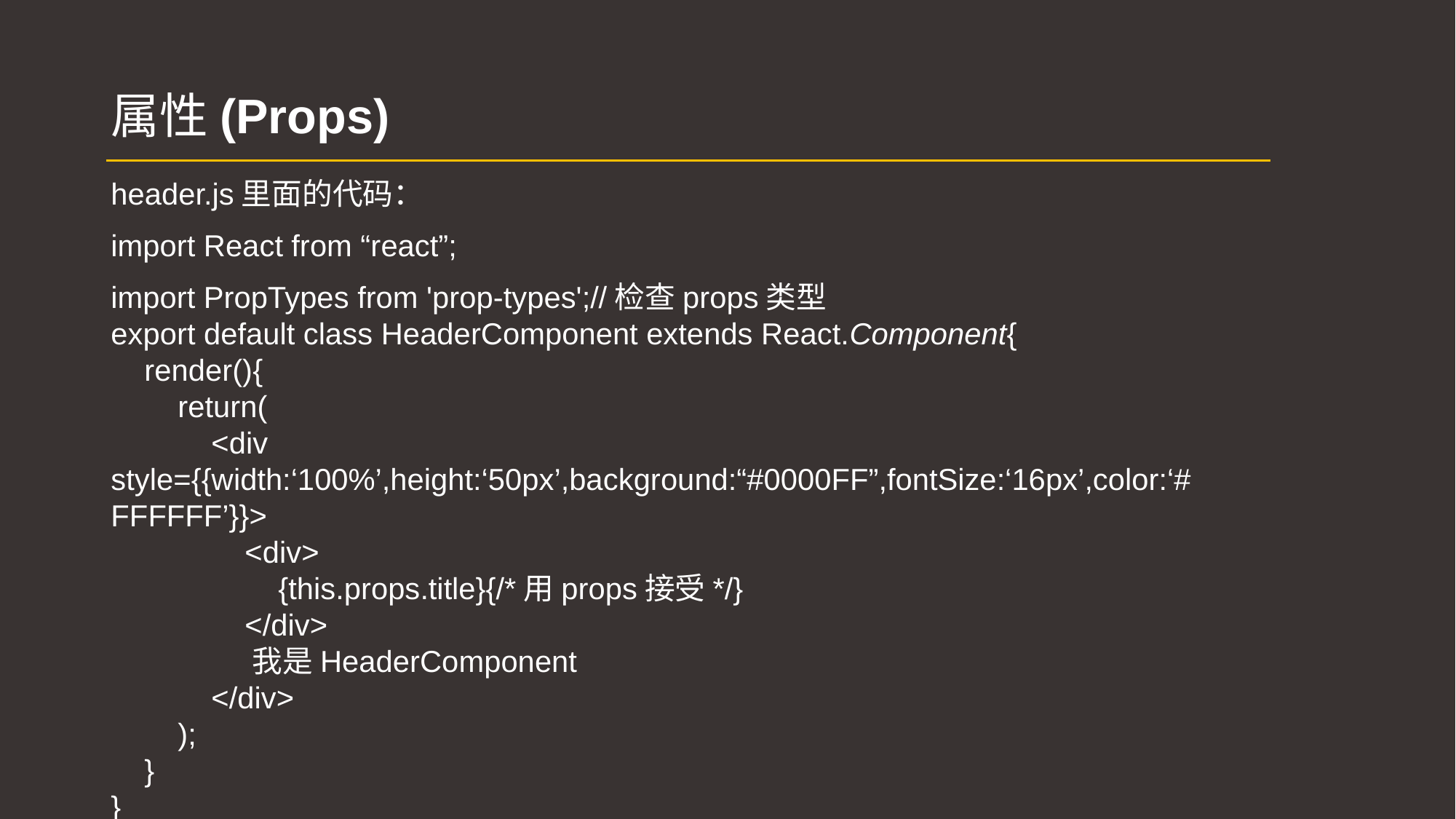

# 属性(Props)
header.js里面的代码：
import React from “react”;
import PropTypes from 'prop-types';//检查props类型
export default class HeaderComponent extends React.Component{
    render(){
        return(
            <div style={{width:‘100%’,height:‘50px’,background:“#0000FF”,fontSize:‘16px’,color:‘#FFFFFF’}}>
                <div>
                    {this.props.title}{/*用props接受*/}
                </div>
                我是HeaderComponent
            </div>
        );
    }
}